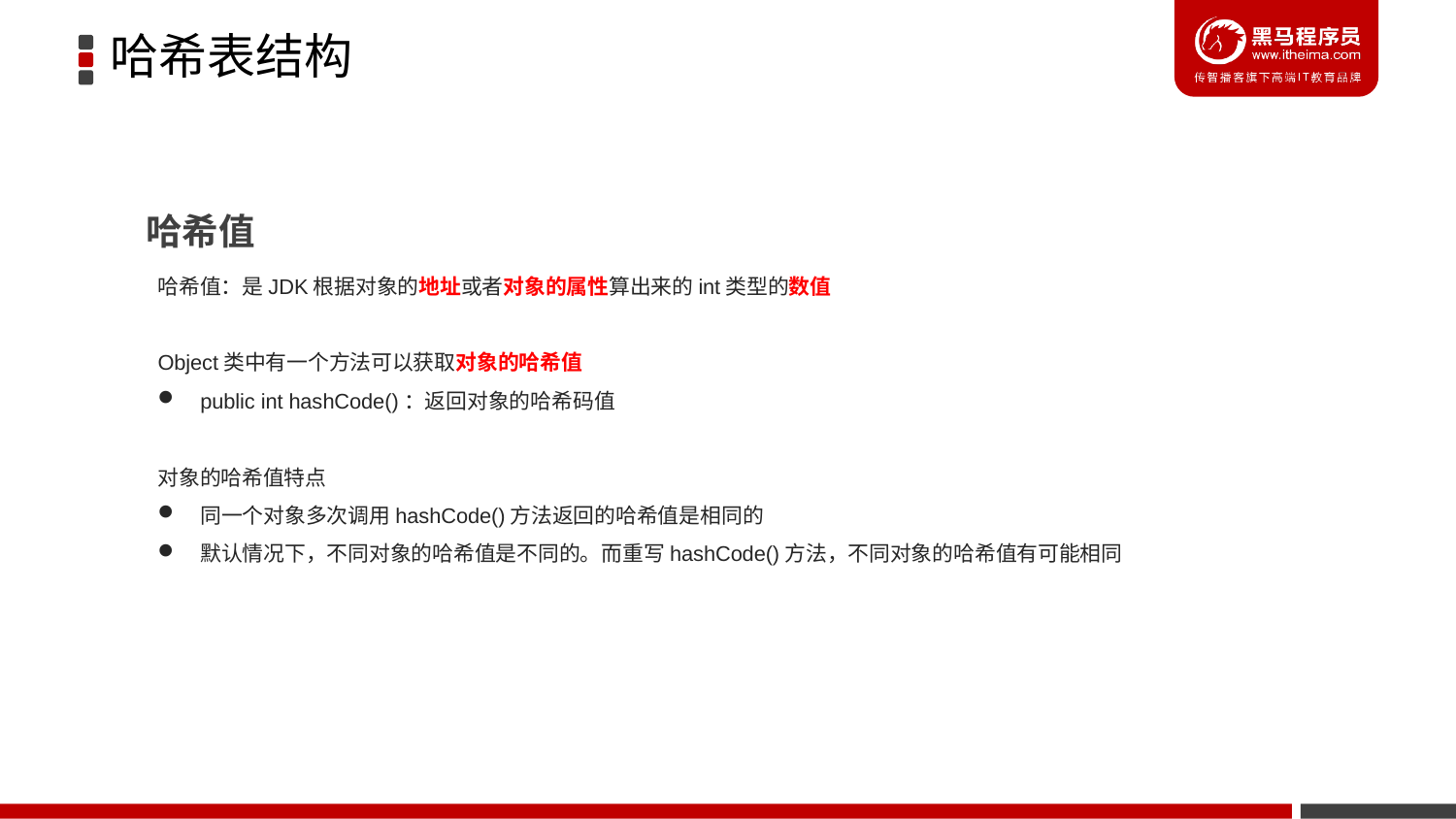

哈希表结构

哈希值
哈希值：是JDK根据对象的地址或者对象的属性算出来的int类型的数值

Object类中有一个方法可以获取对象的哈希值
public int hashCode​()：返回对象的哈希码值

对象的哈希值特点
同一个对象多次调用hashCode()方法返回的哈希值是相同的
默认情况下，不同对象的哈希值是不同的。而重写hashCode()方法，不同对象的哈希值有可能相同